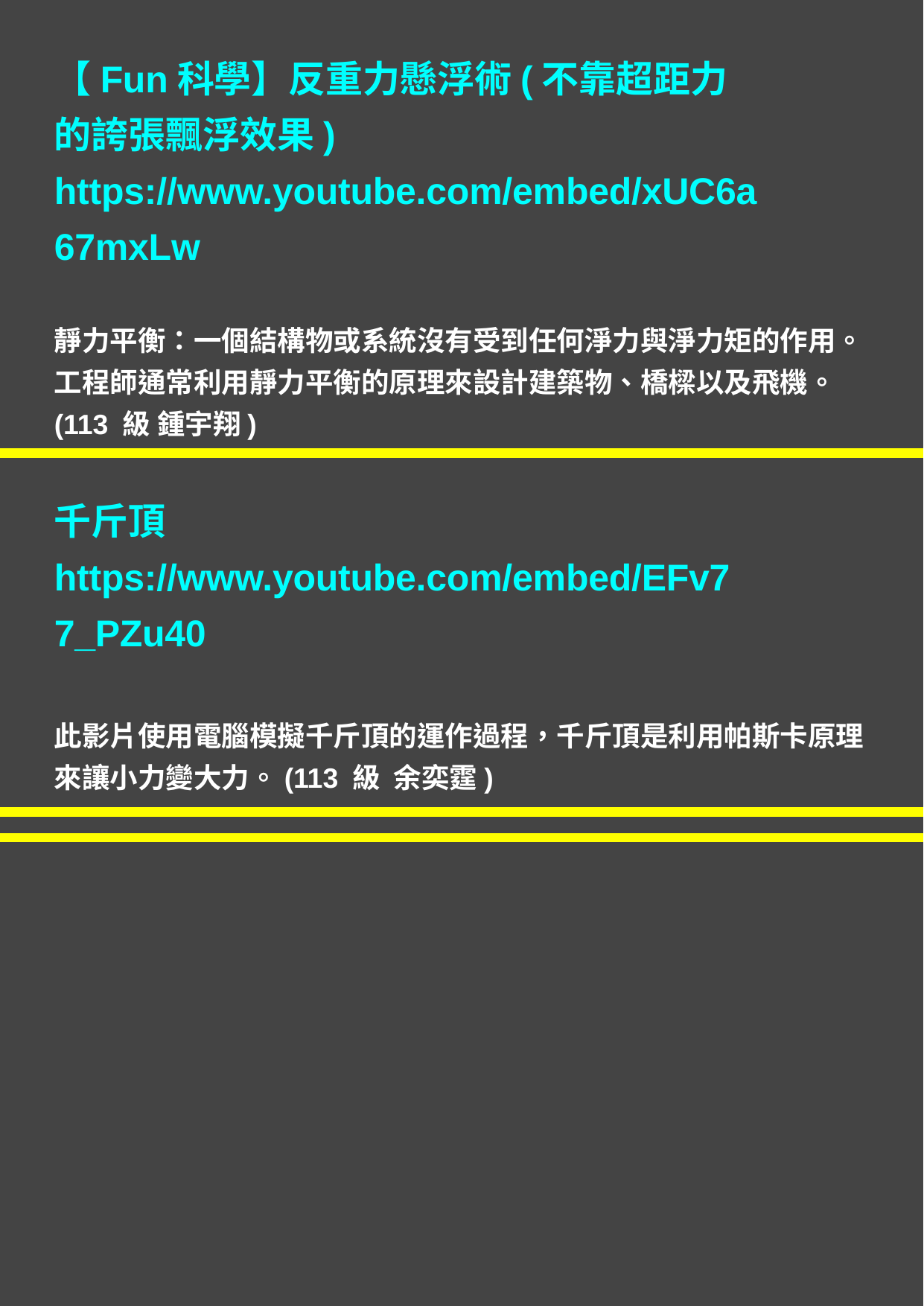

【Fun科學】反重力懸浮術(不靠超距力的誇張飄浮效果) https://www.youtube.com/embed/xUC6a67mxLw

靜力平衡：一個結構物或系統沒有受到任何淨力與淨力矩的作用。 工程師通常利用靜力平衡的原理來設計建築物、橋樑以及飛機。 (113 級 鍾宇翔)

千斤頂 https://www.youtube.com/embed/EFv77_PZu40

此影片使用電腦模擬千斤頂的運作過程，千斤頂是利用帕斯卡原理 來讓小力變大力。(113 級 余奕霆)